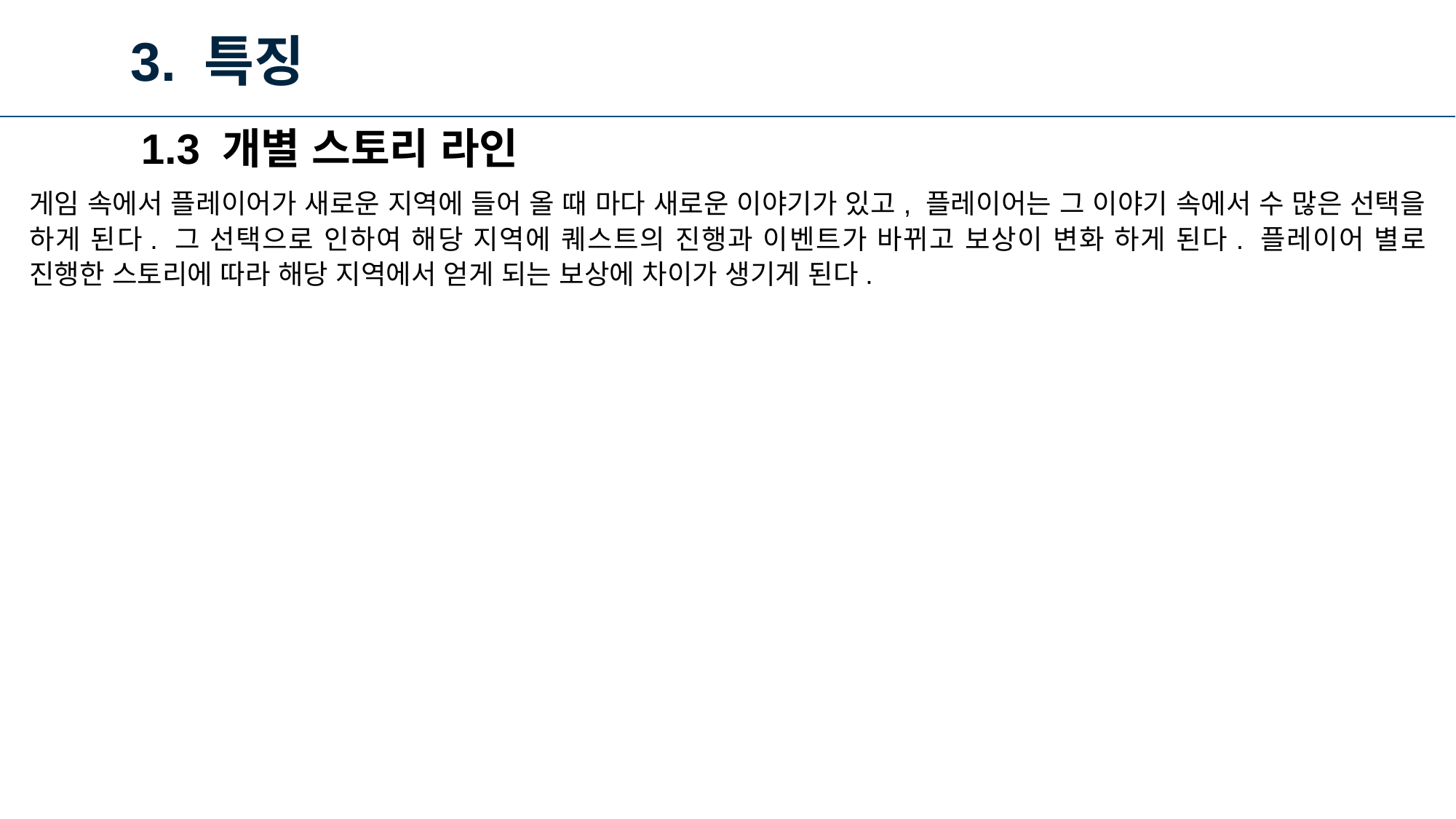

3. 특징
1.3 개별 스토리 라인
게임 속에서 플레이어가 새로운 지역에 들어 올 때 마다 새로운 이야기가 있고, 플레이어는 그 이야기 속에서 수 많은 선택을 하게 된다. 그 선택으로 인하여 해당 지역에 퀘스트의 진행과 이벤트가 바뀌고 보상이 변화 하게 된다. 플레이어 별로 진행한 스토리에 따라 해당 지역에서 얻게 되는 보상에 차이가 생기게 된다.